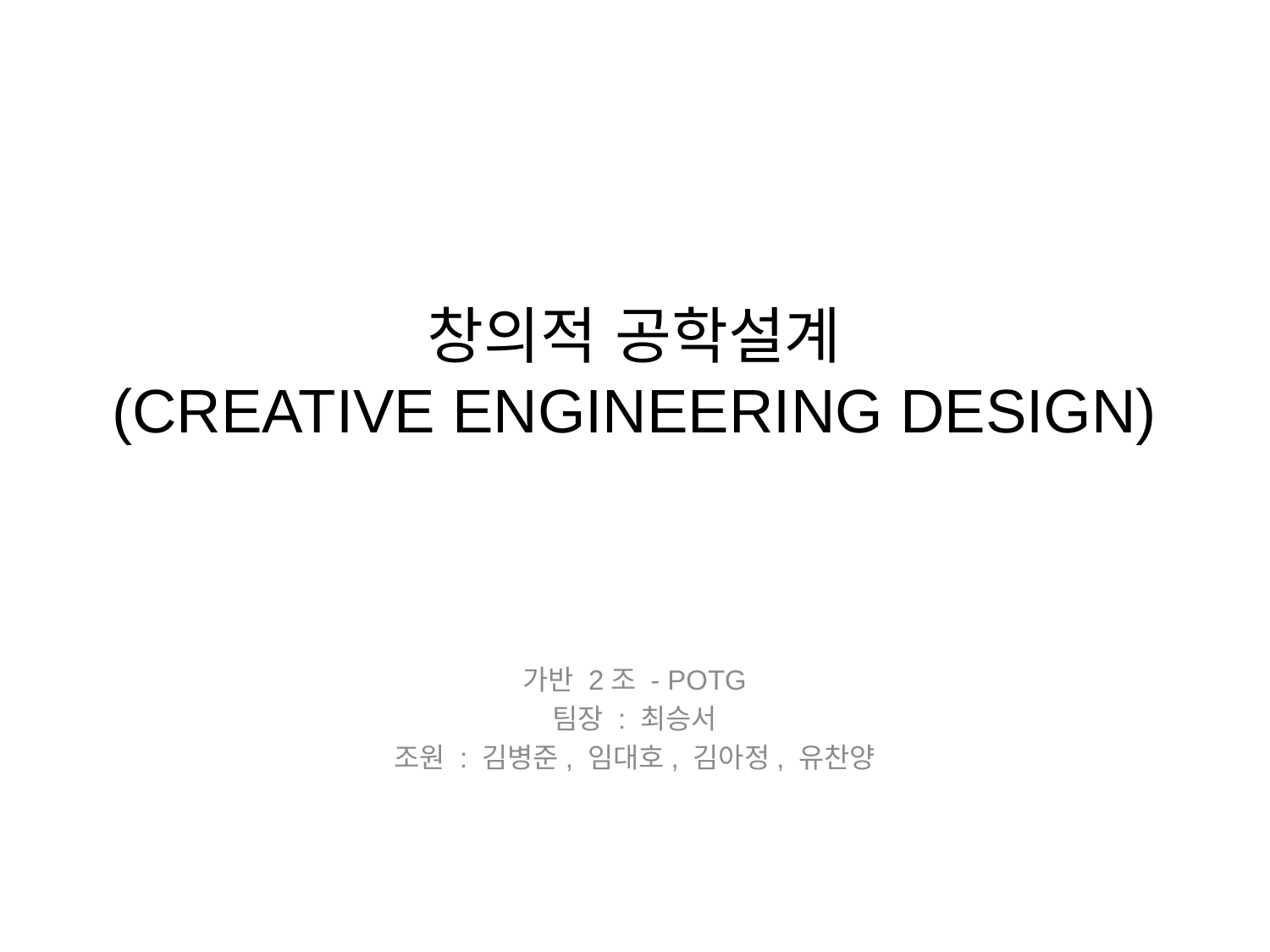

# 창의적 공학설계 (CREATIVE ENGINEERING DESIGN)

가반 2조 - POTG
팀장 : 최승서
조원 : 김병준, 임대호, 김아정, 유찬양